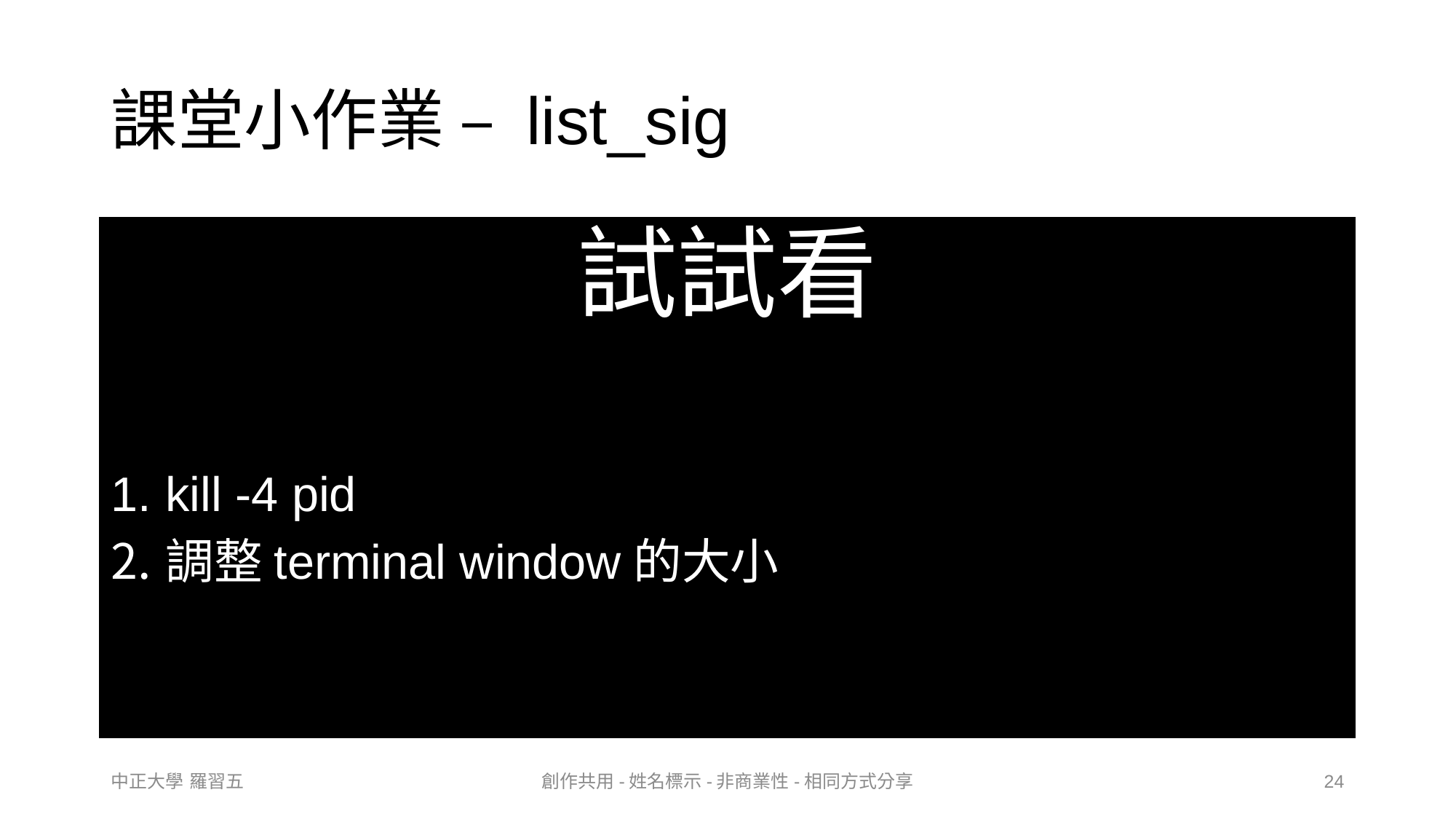

# 課堂小作業 – list_sig
試試看

kill -4 pid
調整terminal window的大小
中正大學 羅習五
創作共用-姓名標示-非商業性-相同方式分享
24